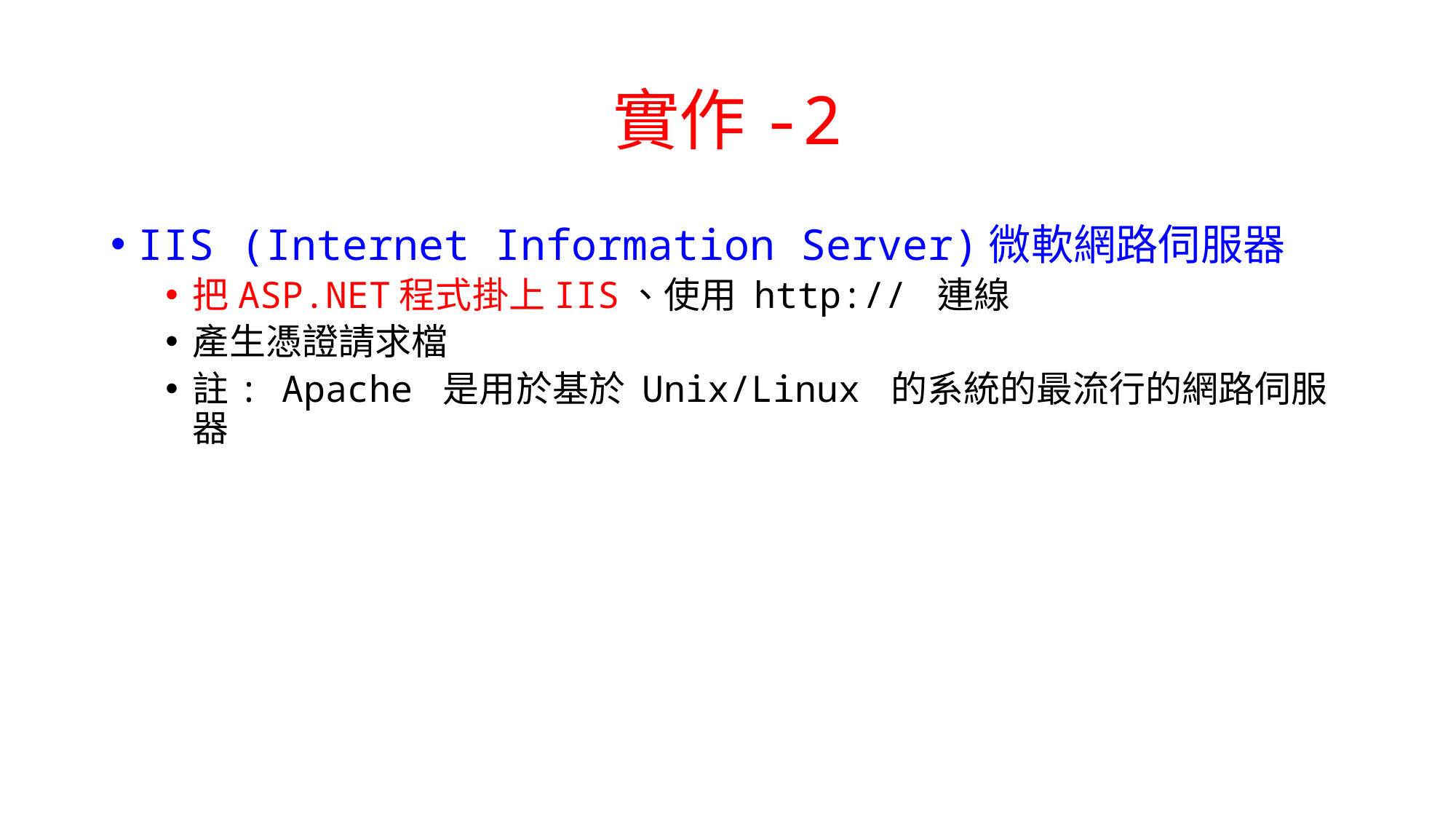

# 實作-2
IIS (Internet Information Server)微軟網路伺服器
把ASP.NET程式掛上IIS、使用 http:// 連線
產生憑證請求檔
註: Apache 是用於基於 Unix/Linux 的系統的最流行的網路伺服器